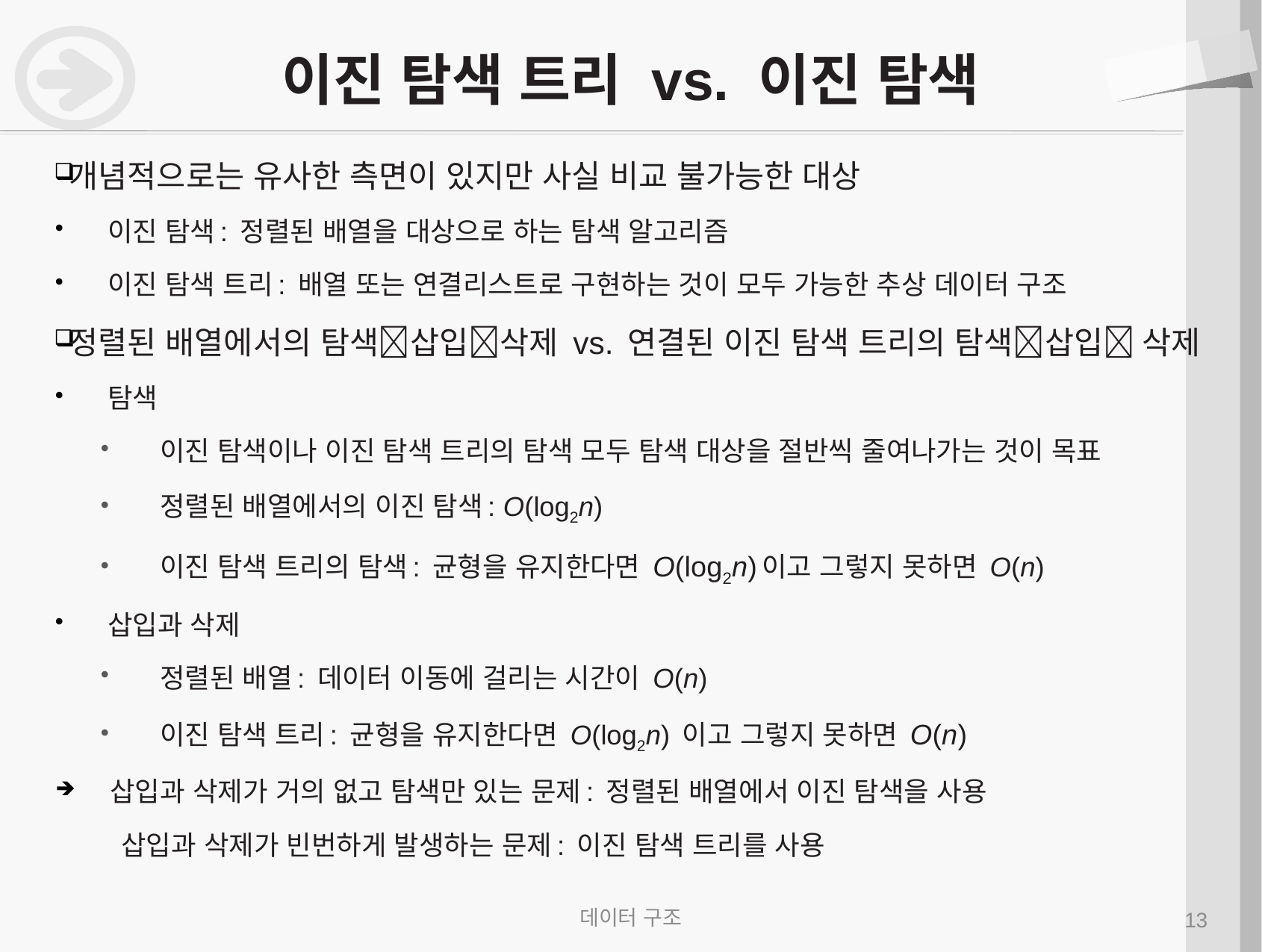

# 이진 탐색 트리 vs. 이진 탐색
개념적으로는 유사한 측면이 있지만 사실 비교 불가능한 대상
이진 탐색: 정렬된 배열을 대상으로 하는 탐색 알고리즘
이진 탐색 트리: 배열 또는 연결리스트로 구현하는 것이 모두 가능한 추상 데이터 구조
정렬된 배열에서의 탐색⋅삽입⋅삭제 vs. 연결된 이진 탐색 트리의 탐색⋅삽입⋅ 삭제
탐색
이진 탐색이나 이진 탐색 트리의 탐색 모두 탐색 대상을 절반씩 줄여나가는 것이 목표
정렬된 배열에서의 이진 탐색: O(log2n)
이진 탐색 트리의 탐색: 균형을 유지한다면 O(log2n)이고 그렇지 못하면 O(n)
삽입과 삭제
정렬된 배열: 데이터 이동에 걸리는 시간이 O(n)
이진 탐색 트리: 균형을 유지한다면 O(log2n) 이고 그렇지 못하면 O(n)
삽입과 삭제가 거의 없고 탐색만 있는 문제: 정렬된 배열에서 이진 탐색을 사용
      삽입과 삭제가 빈번하게 발생하는 문제: 이진 탐색 트리를 사용

데이터 구조
13